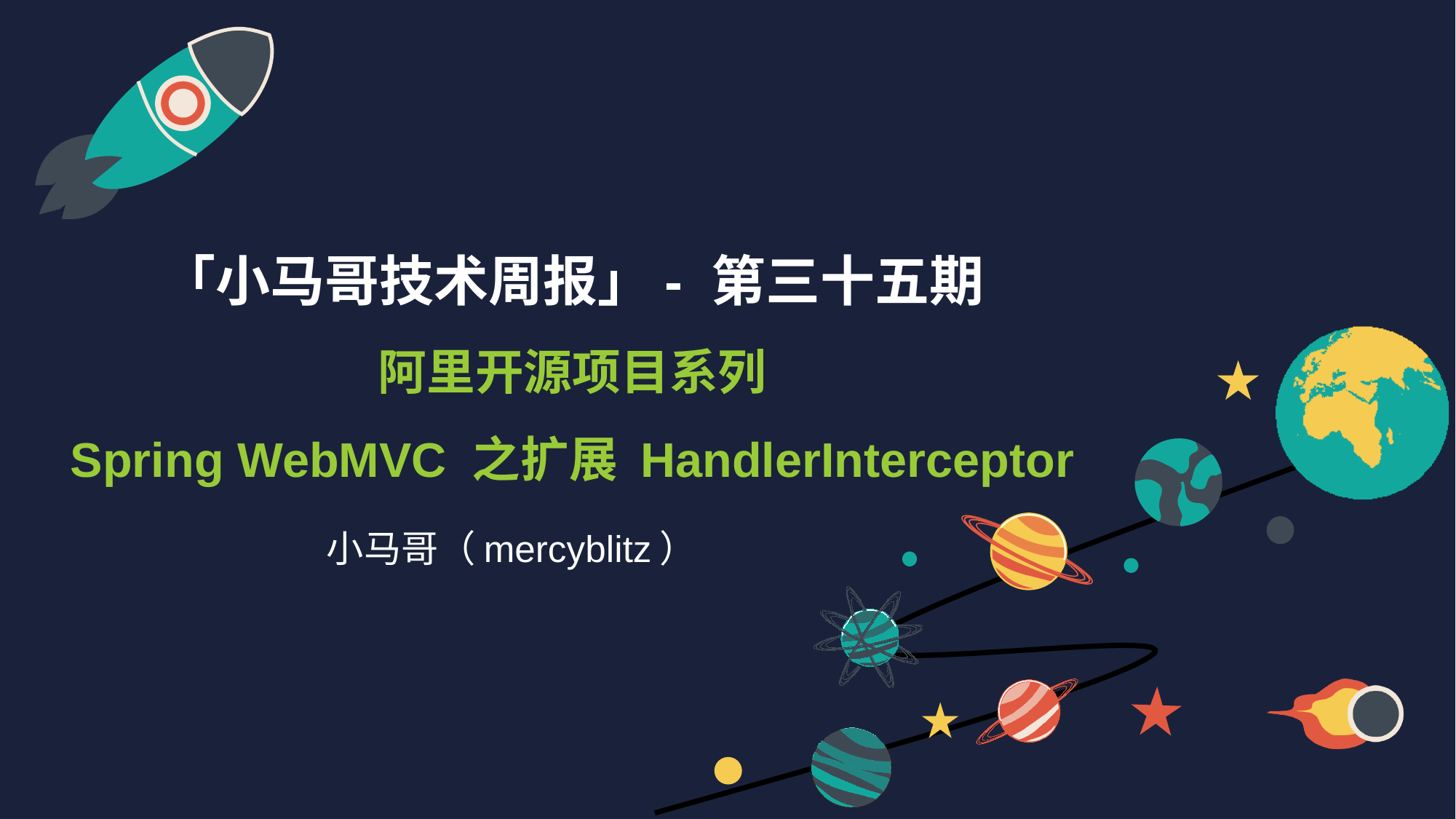

# 「小马哥技术周报」- 第三十五期 阿里开源项目系列 Spring WebMVC 之扩展 HandlerInterceptor
小马哥（mercyblitz）